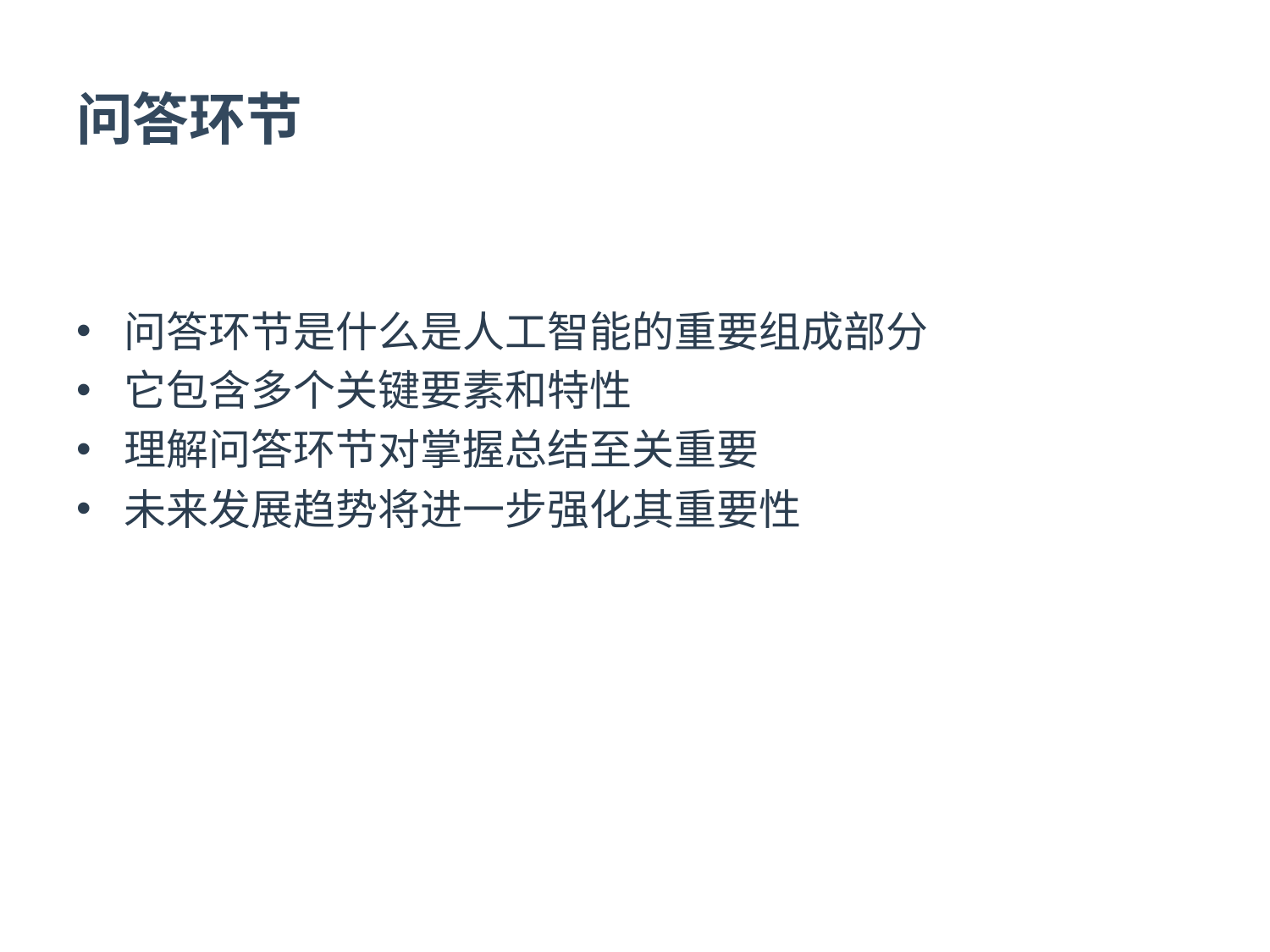

# 问答环节

问答环节是什么是人工智能的重要组成部分
它包含多个关键要素和特性
理解问答环节对掌握总结至关重要
未来发展趋势将进一步强化其重要性